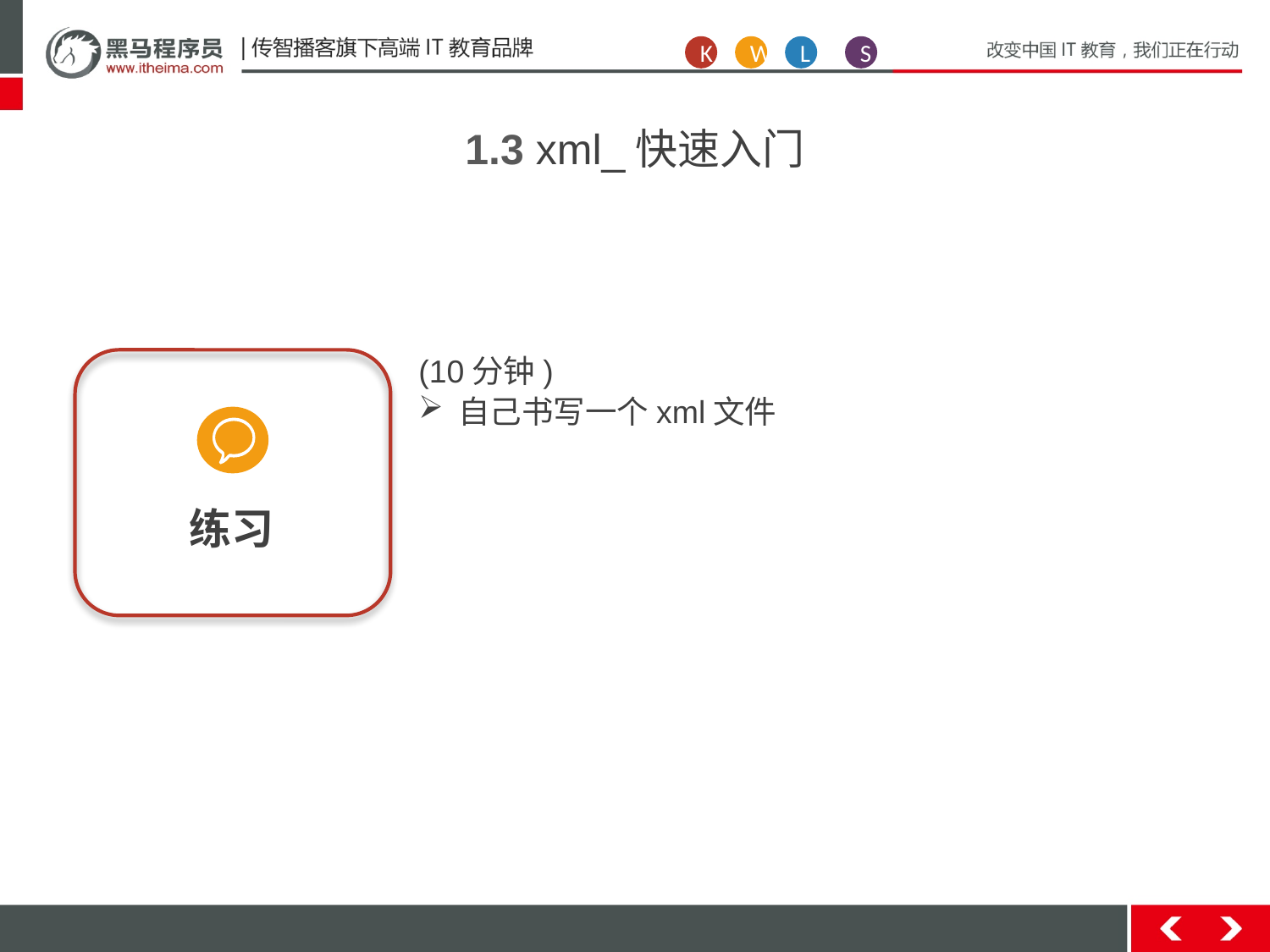

K
W
L
S
1.3 xml_快速入门

(10分钟)
自己书写一个xml文件

练习